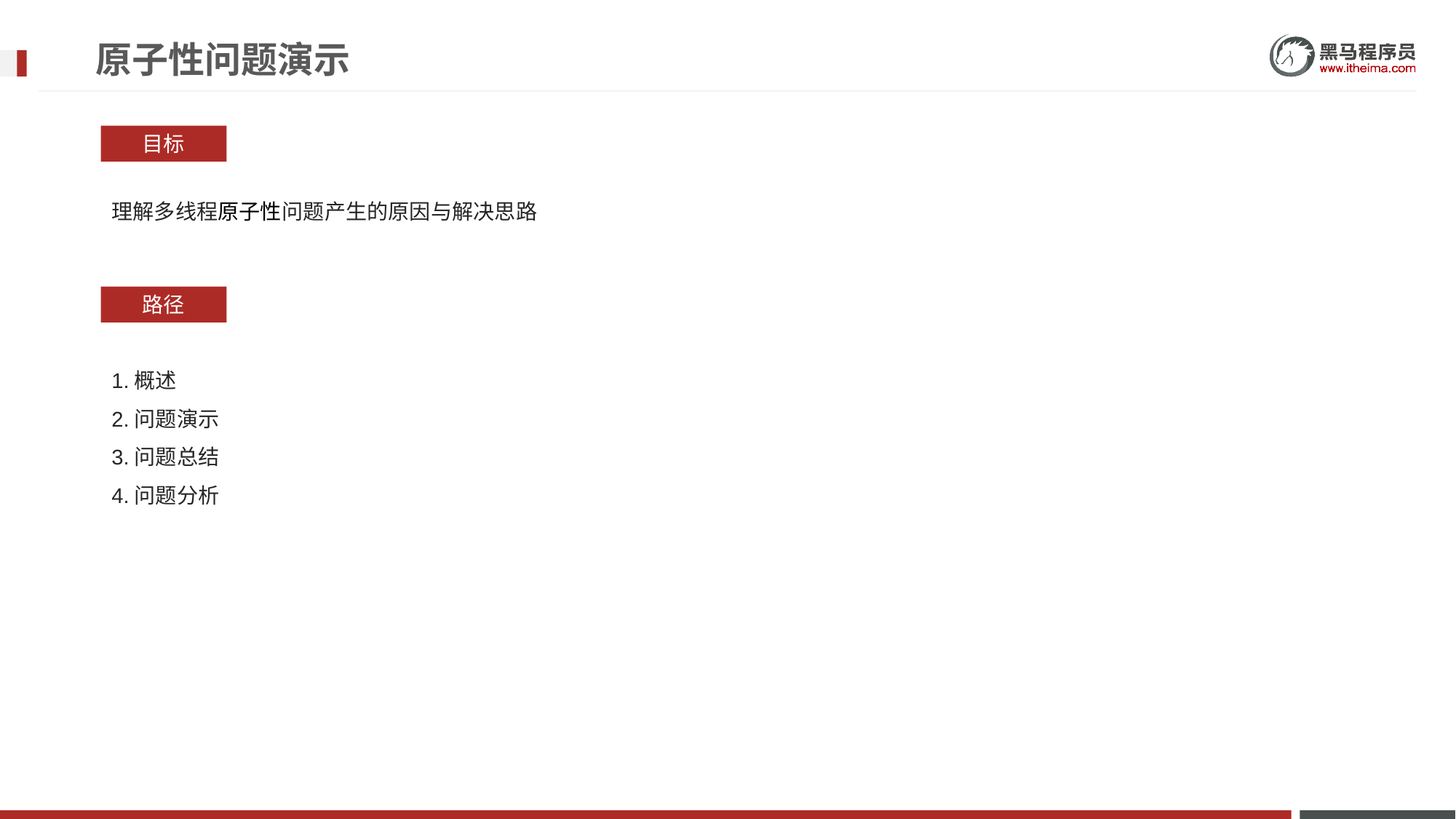

# 原子性问题演示
目标
理解多线程原子性问题产生的原因与解决思路
路径
1.概述
2.问题演示
3.问题总结
4.问题分析